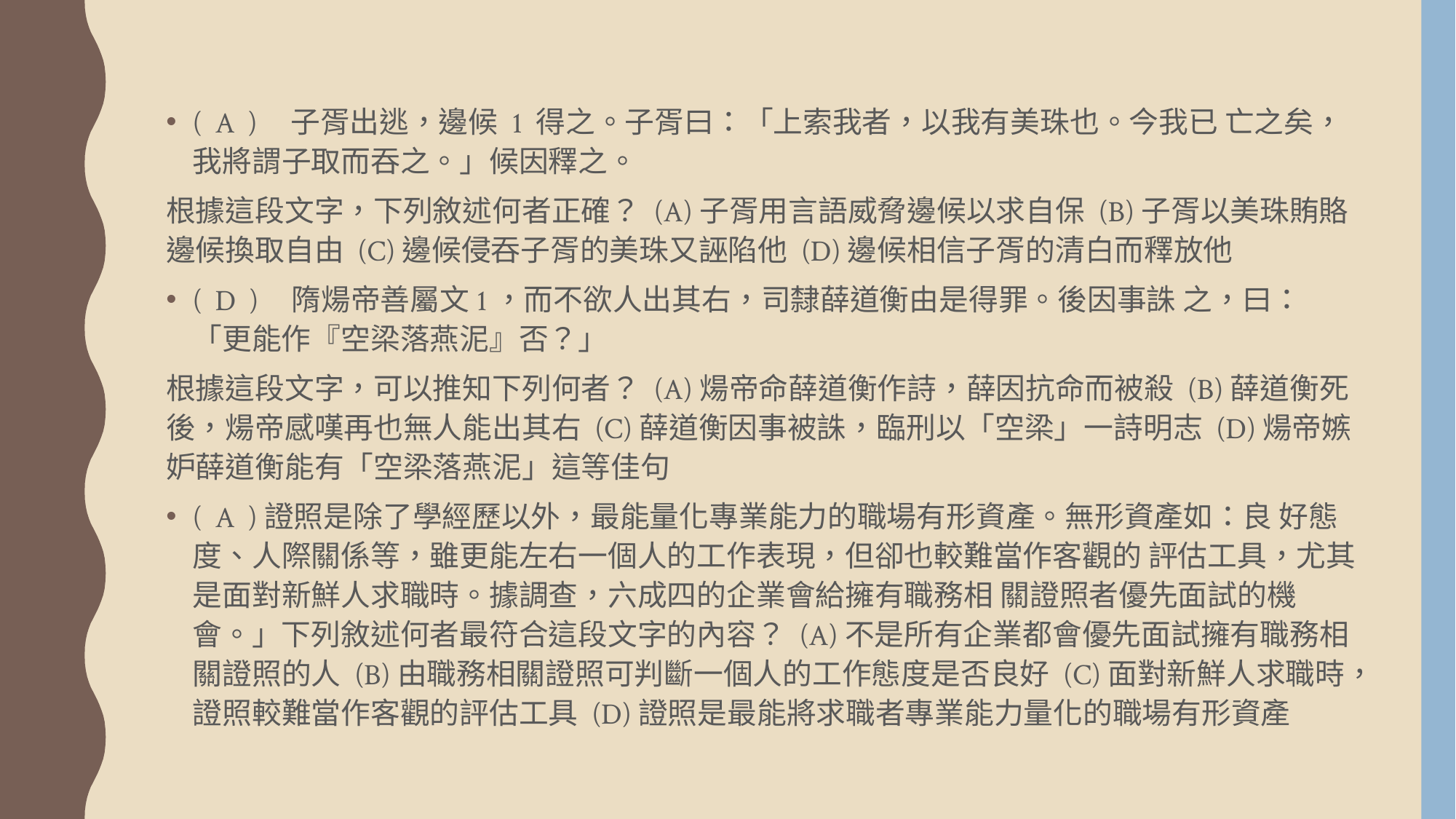

(  A  )    子胥出逃，邊候 1 得之。子胥曰：「上索我者，以我有美珠也。今我已 亡之矣，我將謂子取而吞之。」候因釋之。
根據這段文字，下列敘述何者正確？ (A)子胥用言語威脅邊候以求自保 (B)子胥以美珠賄賂邊候換取自由 (C)邊候侵吞子胥的美珠又誣陷他 (D)邊候相信子胥的清白而釋放他
(  D  )    隋煬帝善屬文1，而不欲人出其右，司隸薛道衡由是得罪。後因事誅 之，曰：「更能作『空梁落燕泥』否？」
根據這段文字，可以推知下列何者？ (A)煬帝命薛道衡作詩，薛因抗命而被殺 (B)薛道衡死後，煬帝感嘆再也無人能出其右 (C)薛道衡因事被誅，臨刑以「空梁」一詩明志 (D)煬帝嫉妒薛道衡能有「空梁落燕泥」這等佳句
(  A  )證照是除了學經歷以外，最能量化專業能力的職場有形資產。無形資產如：良 好態度、人際關係等，雖更能左右一個人的工作表現，但卻也較難當作客觀的 評估工具，尤其是面對新鮮人求職時。據調查，六成四的企業會給擁有職務相 關證照者優先面試的機會。」下列敘述何者最符合這段文字的內容？ (A)不是所有企業都會優先面試擁有職務相關證照的人 (B)由職務相關證照可判斷一個人的工作態度是否良好 (C)面對新鮮人求職時，證照較難當作客觀的評估工具 (D)證照是最能將求職者專業能力量化的職場有形資產